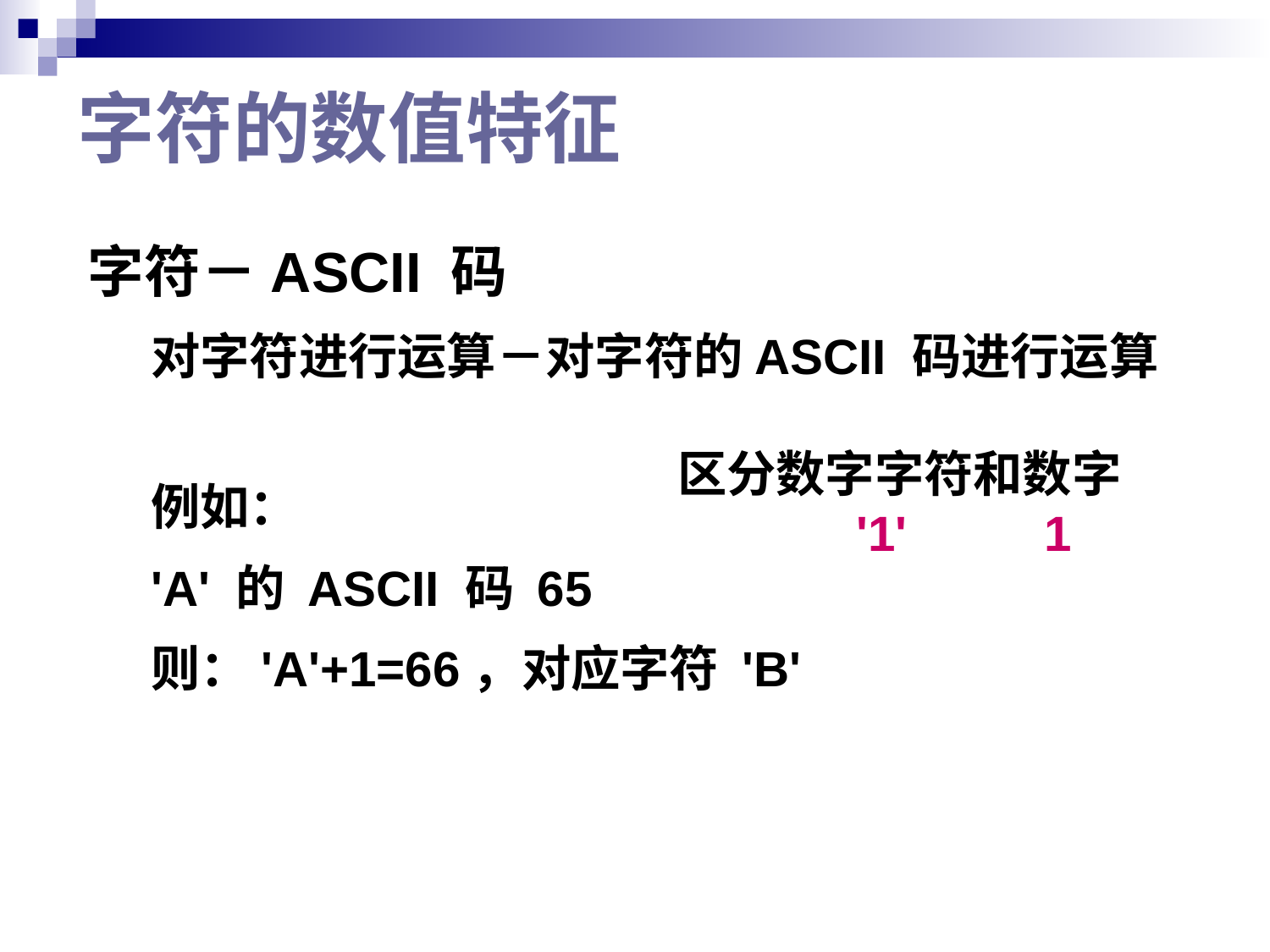

字符的数值特征
字符－ASCII 码
对字符进行运算－对字符的ASCII 码进行运算

例如：
'A' 的 ASCII 码 65
则：'A'+1=66，对应字符 'B'
区分数字字符和数字
             '1'          1